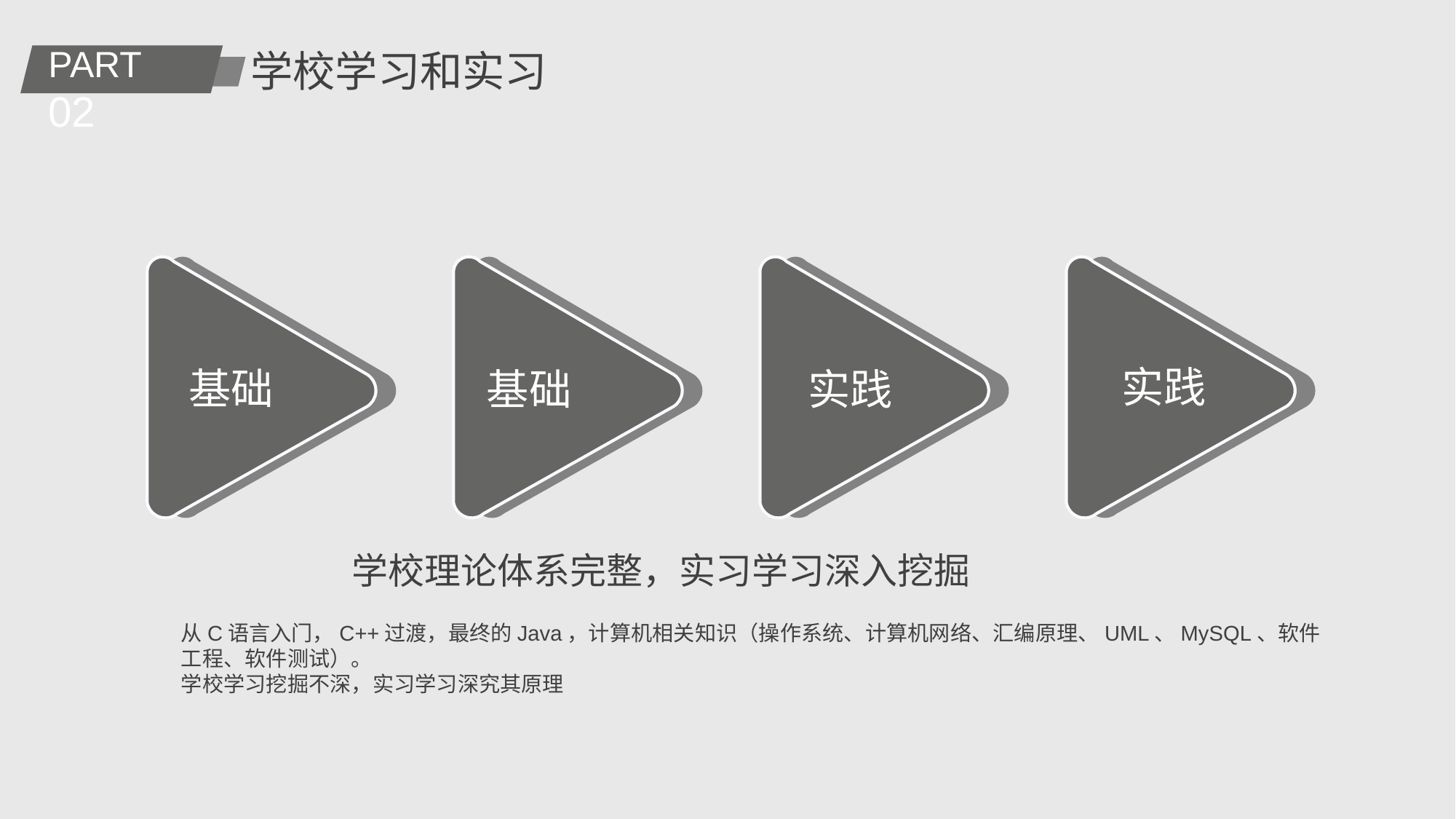

PART 02
学校学习和实习

基础

实践
基础
实践
学校理论体系完整，实习学习深入挖掘
从C语言入门，C++过渡，最终的Java，计算机相关知识（操作系统、计算机网络、汇编原理、UML、MySQL、软件工程、软件测试）。
学校学习挖掘不深，实习学习深究其原理